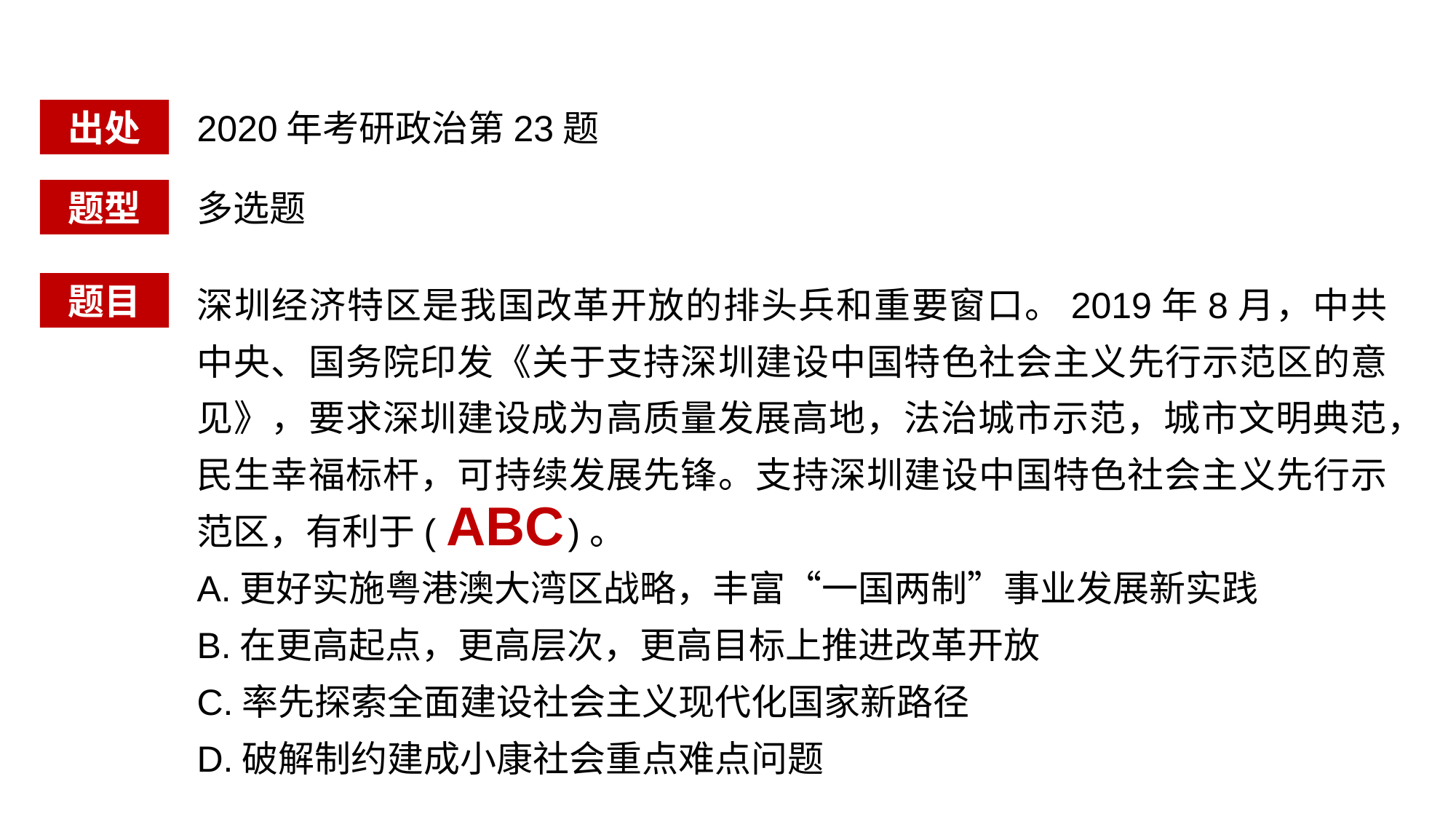

出处
2020年考研政治第23题
题型
多选题
深圳经济特区是我国改革开放的排头兵和重要窗口。2019年8月，中共中央、国务院印发《关于支持深圳建设中国特色社会主义先行示范区的意见》，要求深圳建设成为高质量发展高地，法治城市示范，城市文明典范，民生幸福标杆，可持续发展先锋。支持深圳建设中国特色社会主义先行示范区，有利于(             )。
A.更好实施粤港澳大湾区战略，丰富“一国两制”事业发展新实践
B.在更高起点，更高层次，更高目标上推进改革开放
C.率先探索全面建设社会主义现代化国家新路径
D.破解制约建成小康社会重点难点问题
题目
ABC